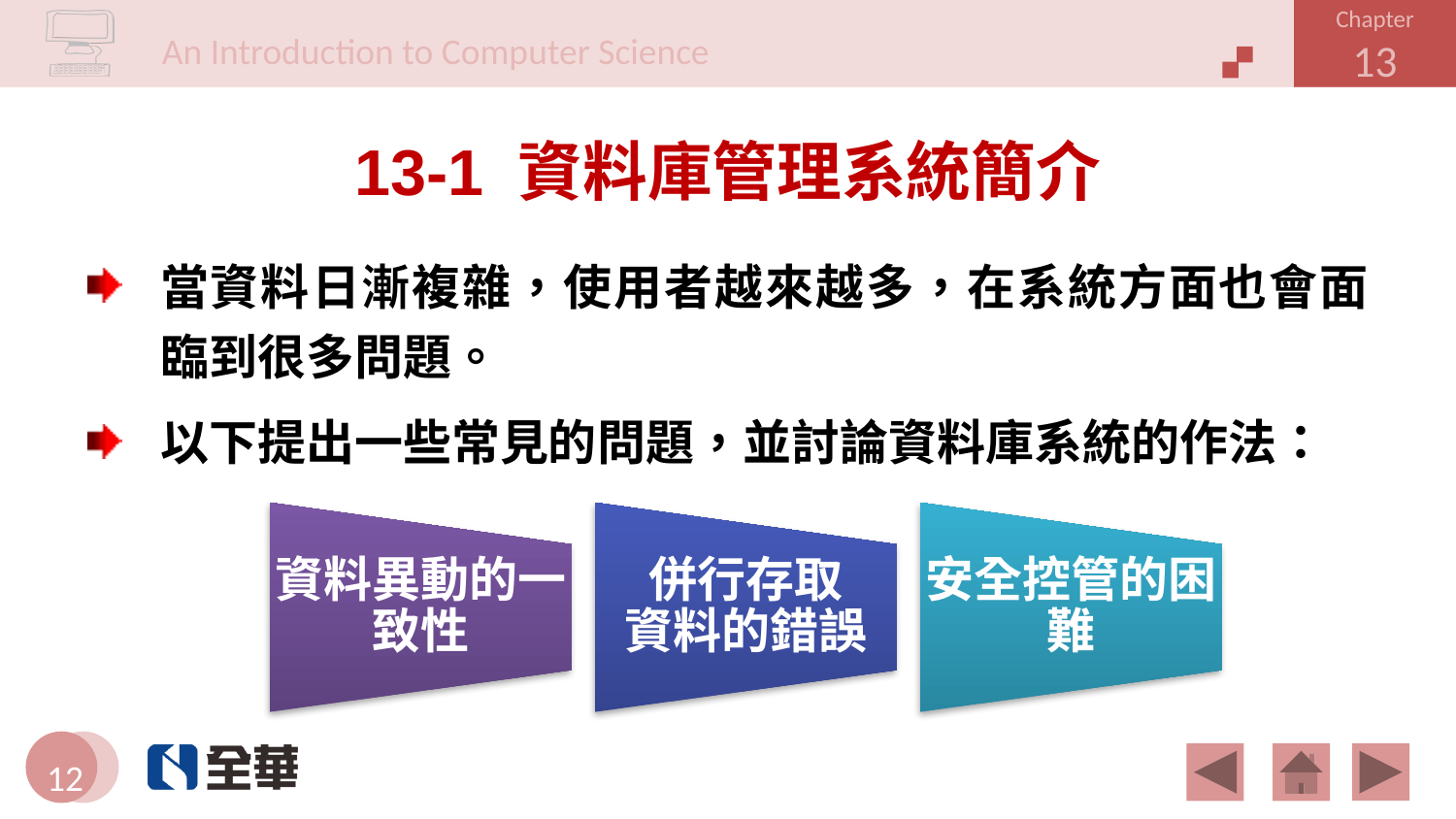

# 13-1 資料庫管理系統簡介
當資料日漸複雜，使用者越來越多，在系統方面也會面臨到很多問題。
以下提出一些常見的問題，並討論資料庫系統的作法：
資料異動的一致性
併行存取
資料的錯誤
安全控管的困難